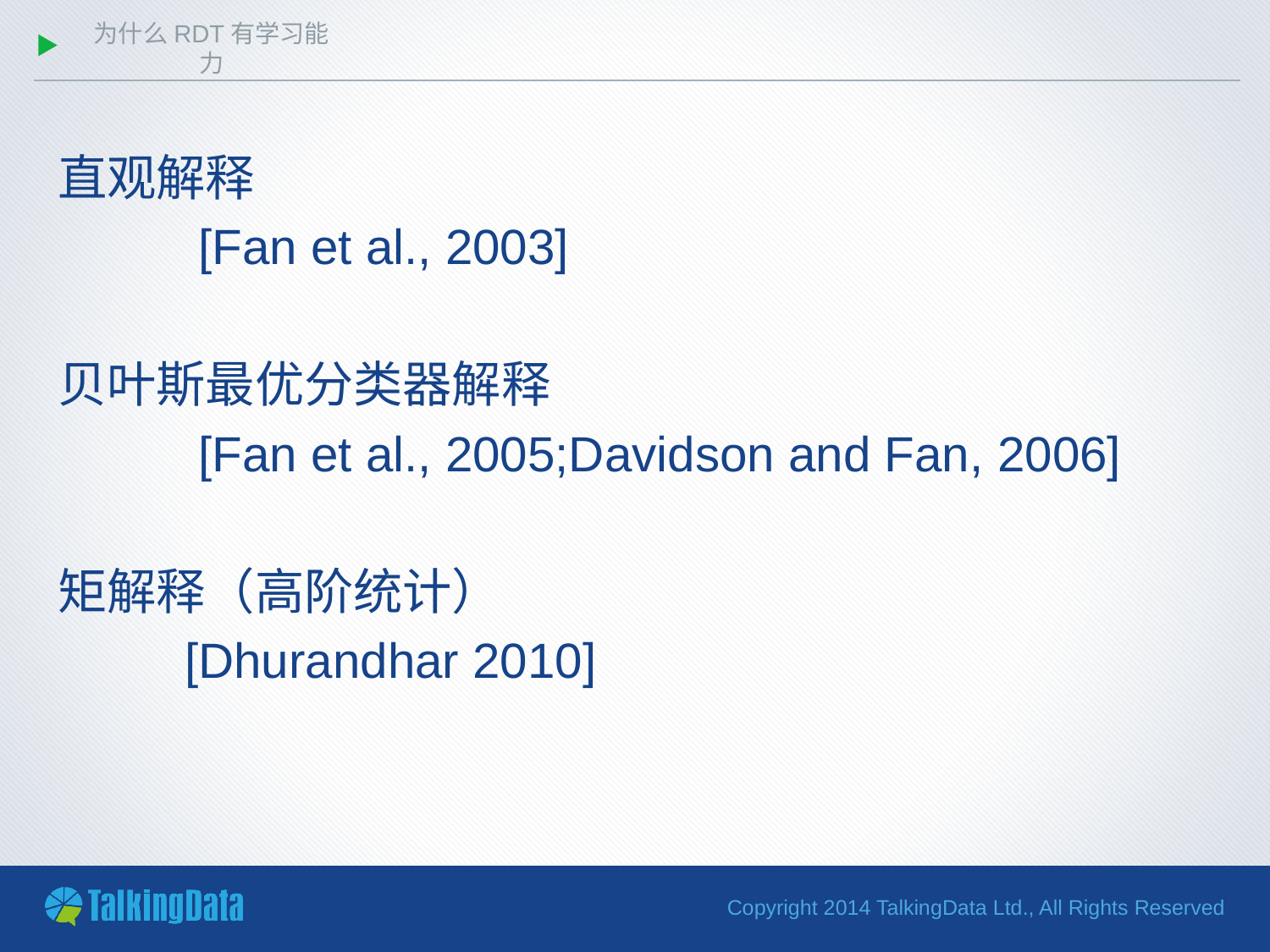

# 为什么RDT有学习能力
直观解释
	 [Fan et al., 2003]

贝叶斯最优分类器解释
	 [Fan et al., 2005;Davidson and Fan, 2006]

矩解释（高阶统计）
	[Dhurandhar 2010]